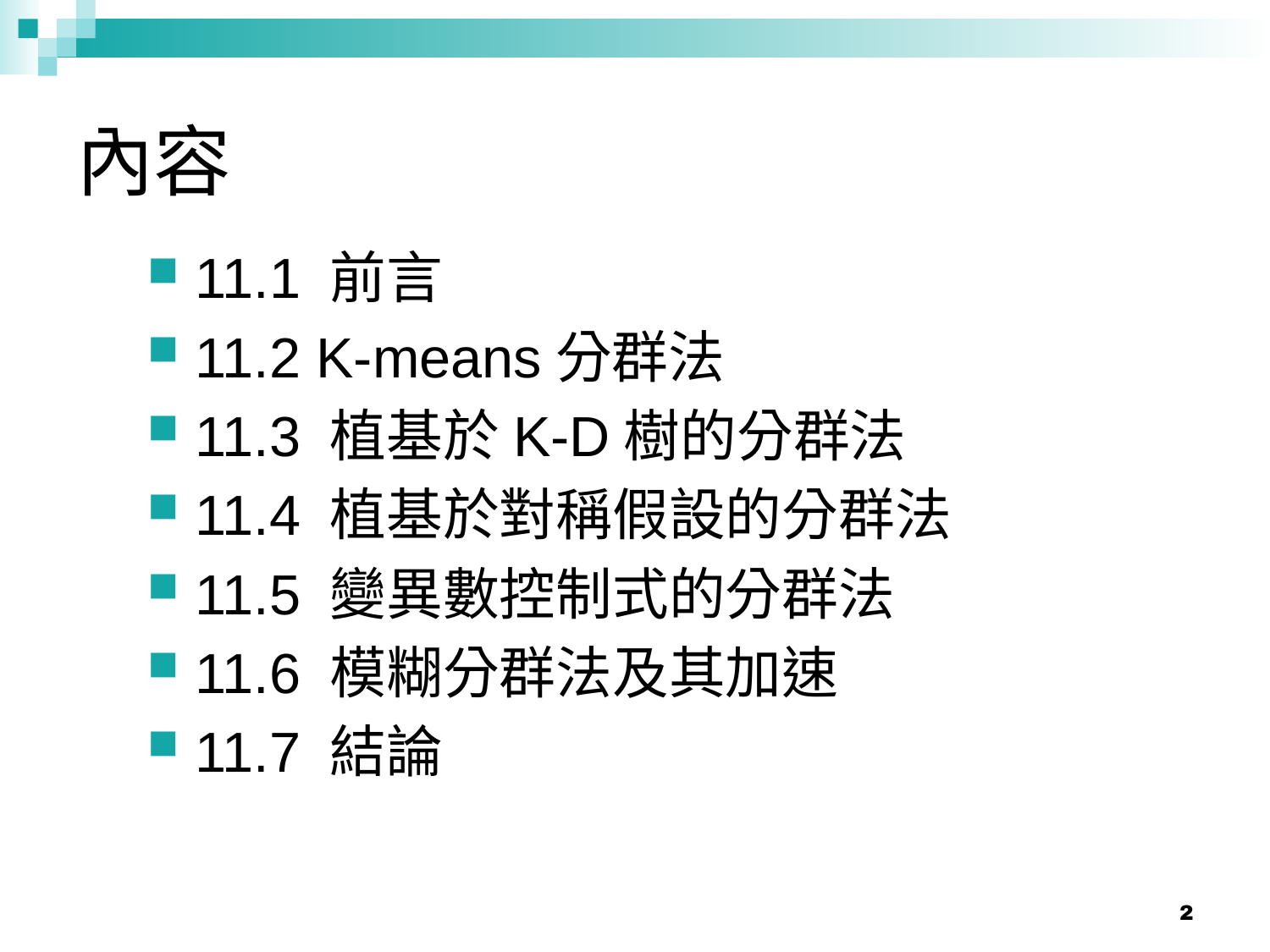

# 內容
11.1 前言
11.2 K-means分群法
11.3 植基於K-D樹的分群法
11.4 植基於對稱假設的分群法
11.5 變異數控制式的分群法
11.6 模糊分群法及其加速
11.7 結論

2